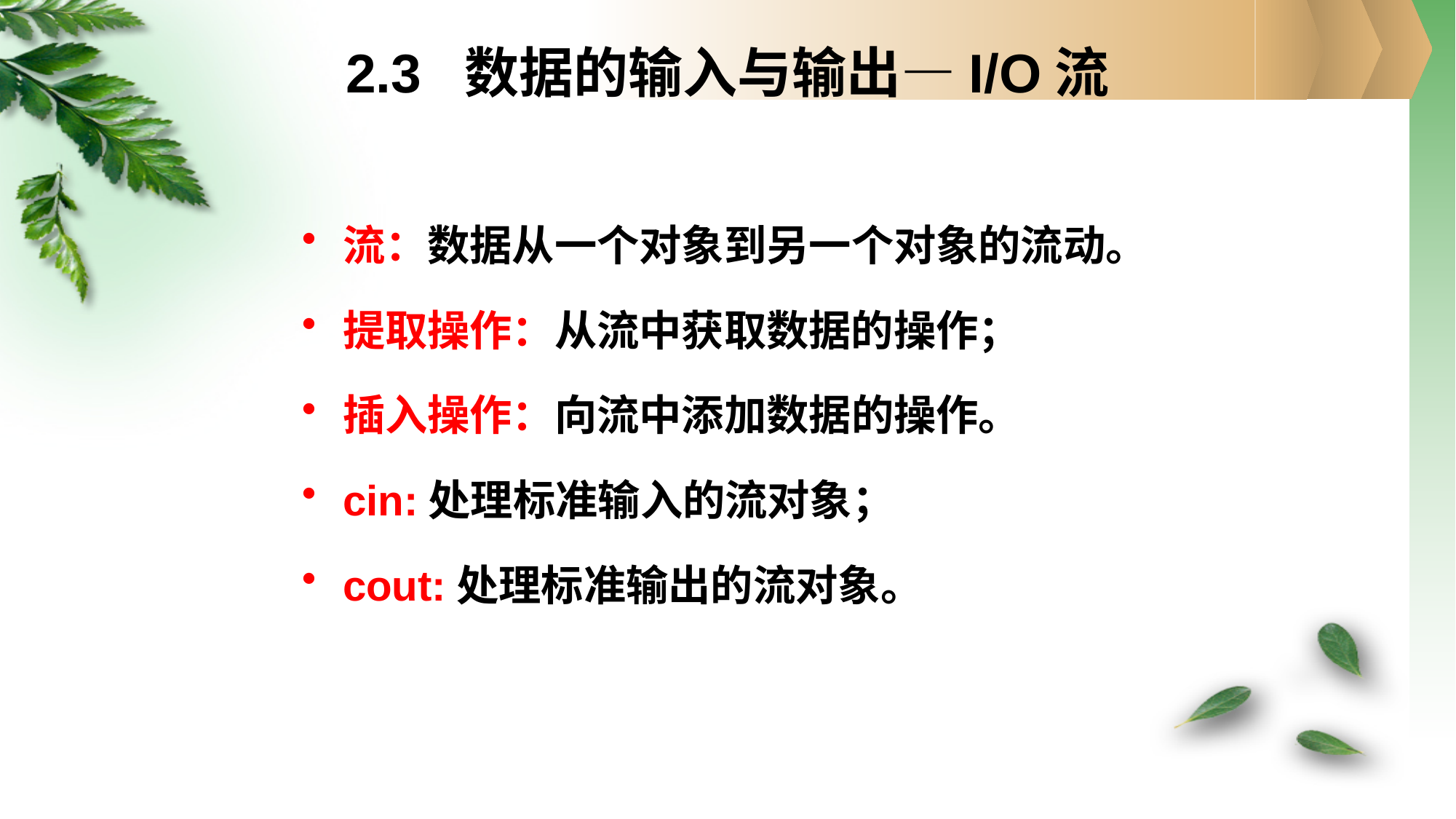

# 2.3  数据的输入与输出—I/O流
流：数据从一个对象到另一个对象的流动。
提取操作：从流中获取数据的操作；
插入操作：向流中添加数据的操作。
cin:处理标准输入的流对象；
cout:处理标准输出的流对象。